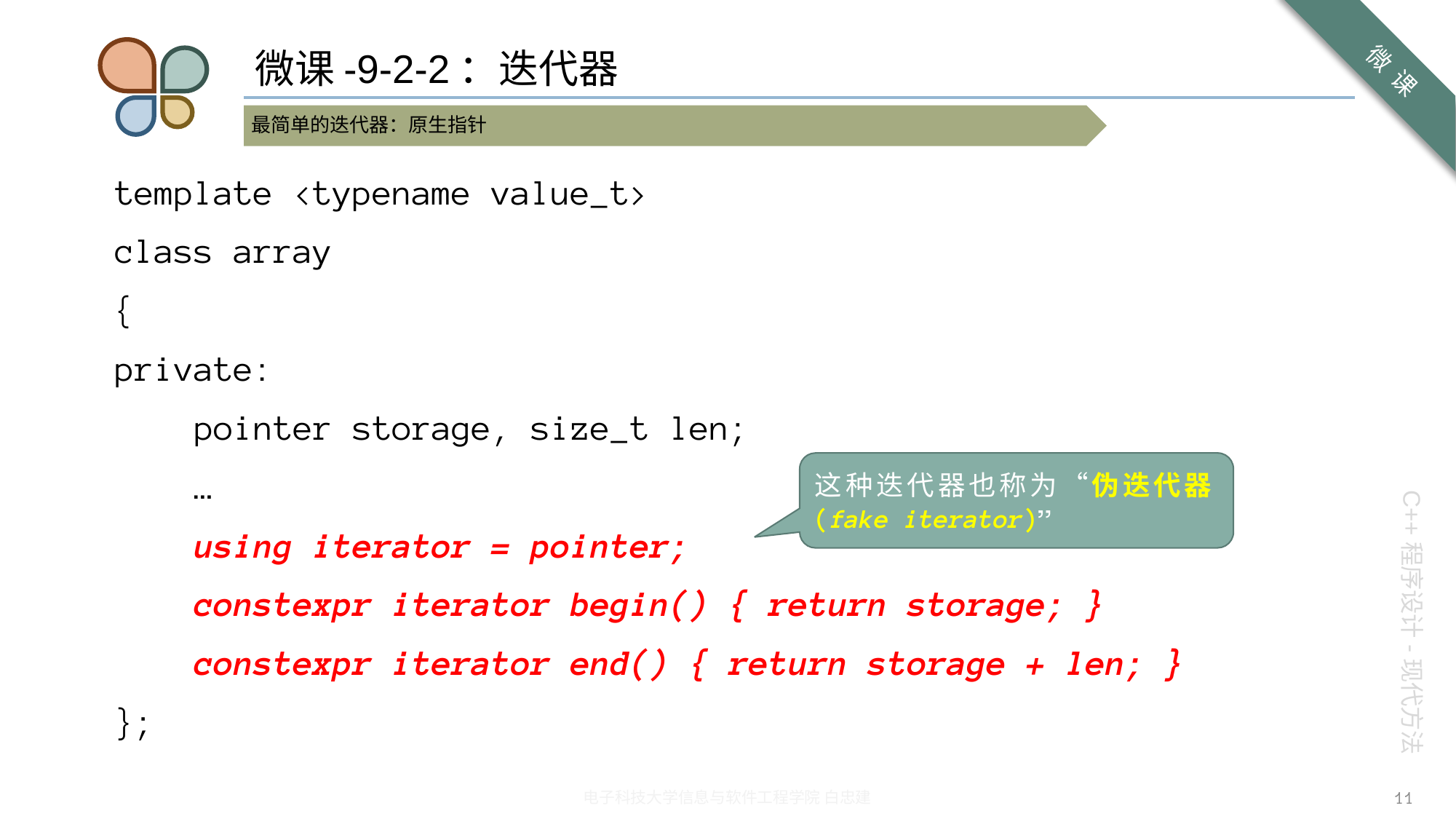

# 微课-9-2-2：迭代器
最简单的迭代器：原生指针
template <typename value_t>
class array
{
private:
    pointer storage, size_t len;
    …
    using iterator = pointer;
    constexpr iterator begin() { return storage; }
    constexpr iterator end() { return storage + len; }
};

这种迭代器也称为“伪迭代器(fake iterator)”
11